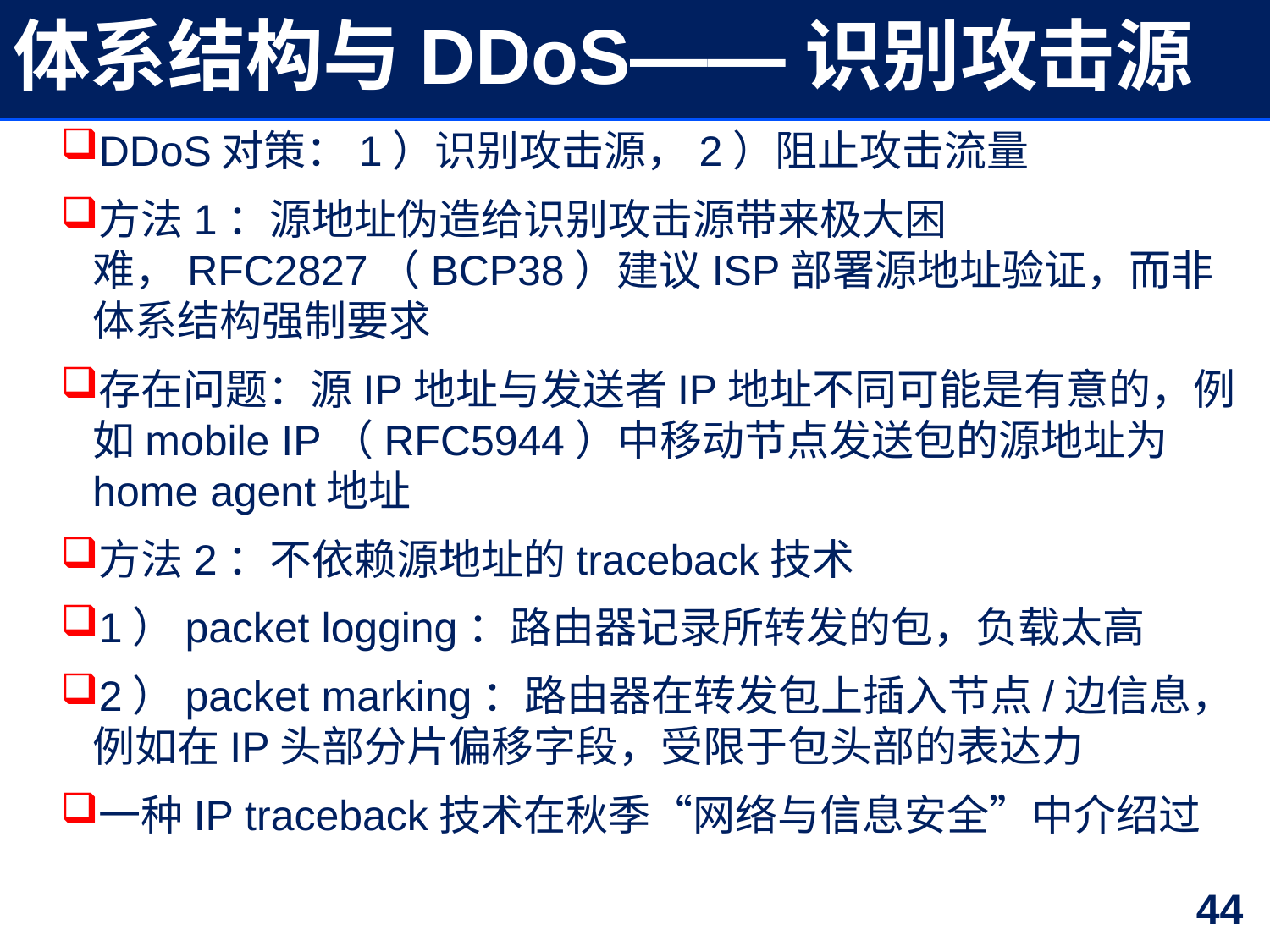

# 体系结构与DDoS——识别攻击源
DDoS对策：1）识别攻击源，2）阻止攻击流量
方法1：源地址伪造给识别攻击源带来极大困难，RFC2827（BCP38）建议ISP部署源地址验证，而非体系结构强制要求
存在问题：源IP地址与发送者IP地址不同可能是有意的，例如mobile IP（RFC5944）中移动节点发送包的源地址为home agent地址
方法2：不依赖源地址的traceback技术
1）packet logging：路由器记录所转发的包，负载太高
2）packet marking：路由器在转发包上插入节点/边信息，例如在IP头部分片偏移字段，受限于包头部的表达力
一种IP traceback技术在秋季“网络与信息安全”中介绍过

44